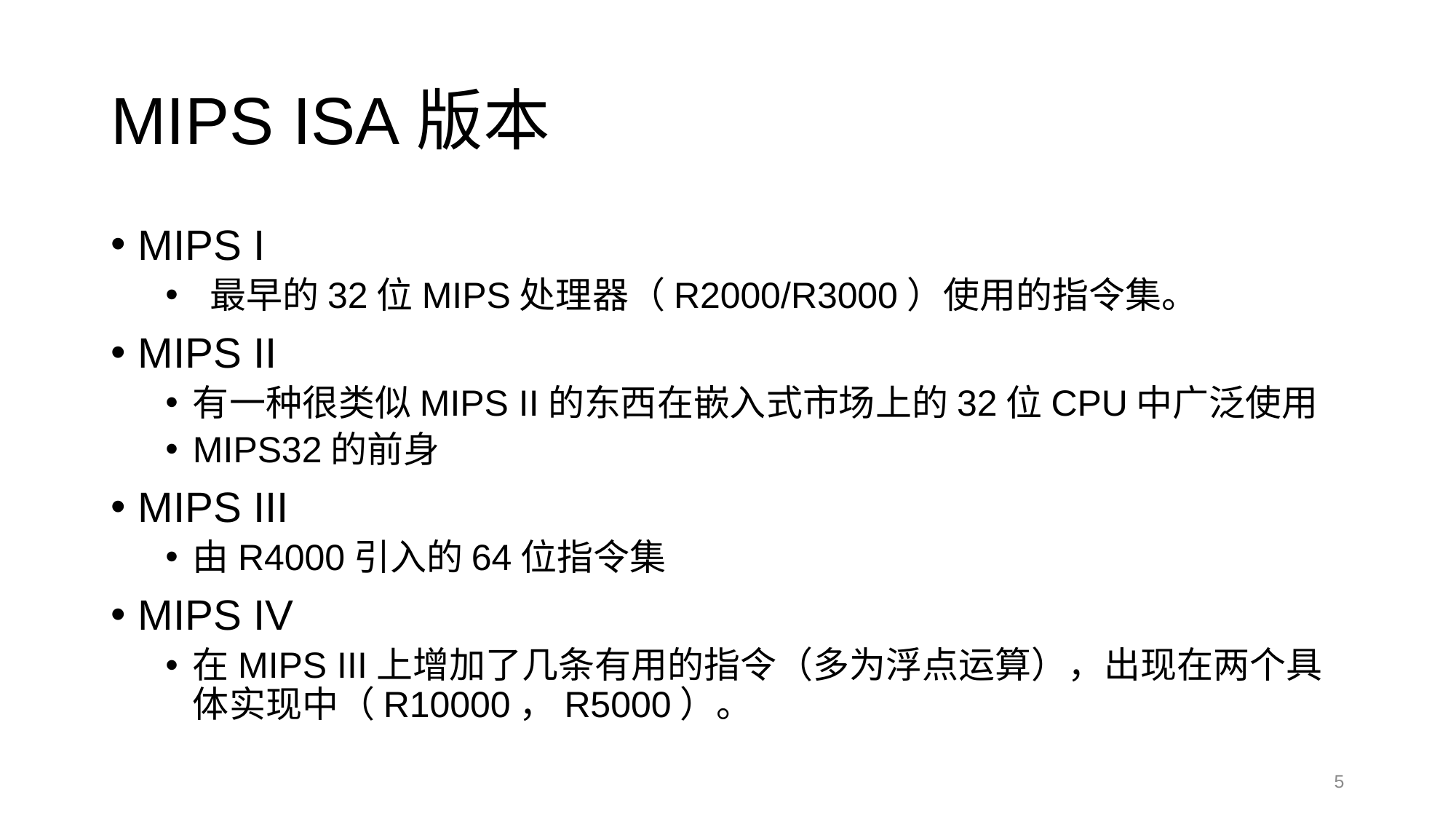

# MIPS ISA版本
MIPS I
 最早的32位MIPS处理器（R2000/R3000）使用的指令集。
MIPS II
有一种很类似MIPS II的东西在嵌入式市场上的32位CPU中广泛使用
MIPS32的前身
MIPS III
由R4000引入的64位指令集
MIPS IV
在MIPS III上增加了几条有用的指令（多为浮点运算），出现在两个具体实现中（R10000，R5000）。

5